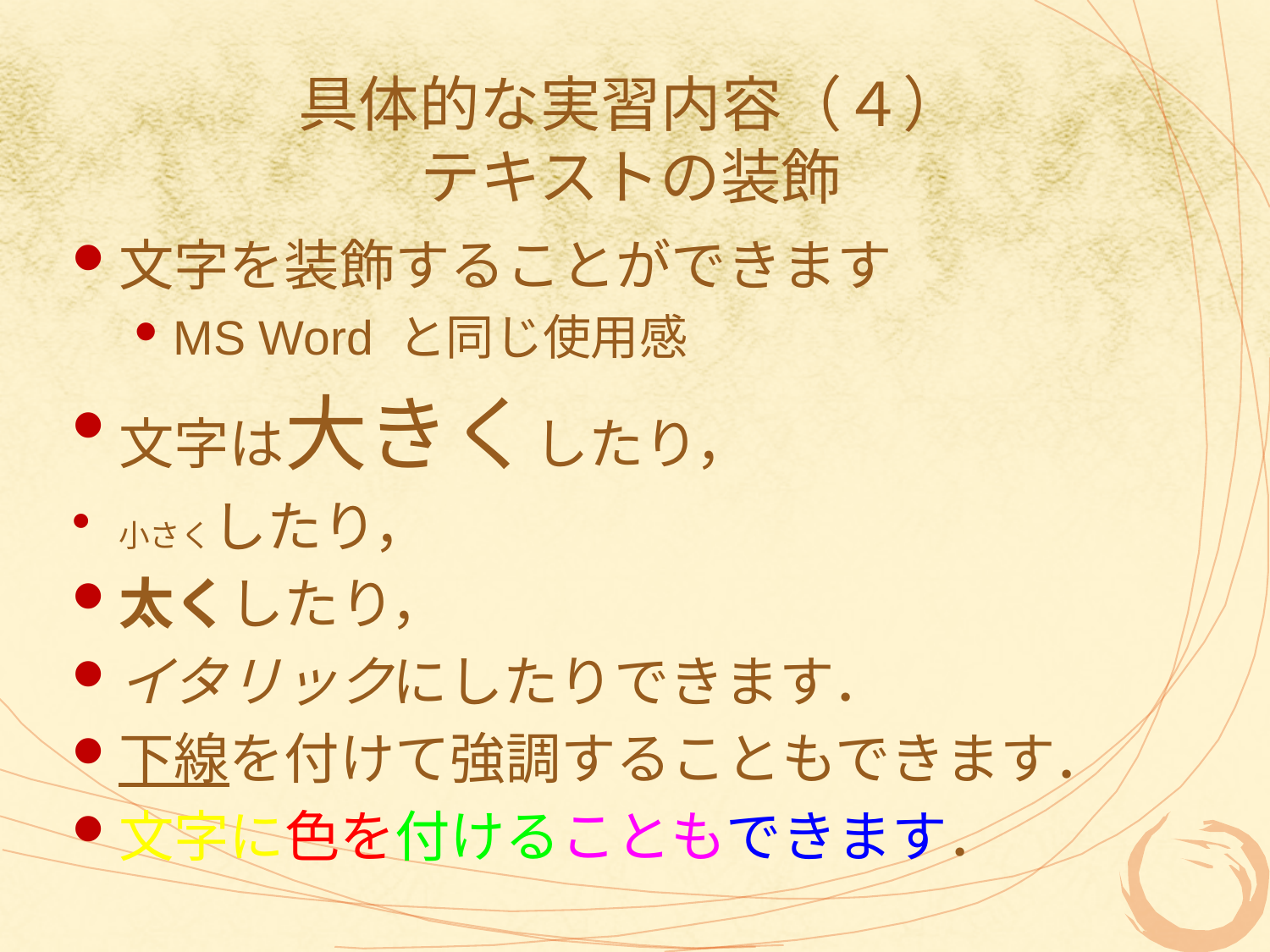

# 具体的な実習内容（４） テキストの装飾
文字を装飾することができます
MS Word と同じ使用感
文字は大きくしたり，
小さくしたり，
太くしたり，
イタリックにしたりできます．
下線を付けて強調することもできます．
文字に色を付けることもできます．